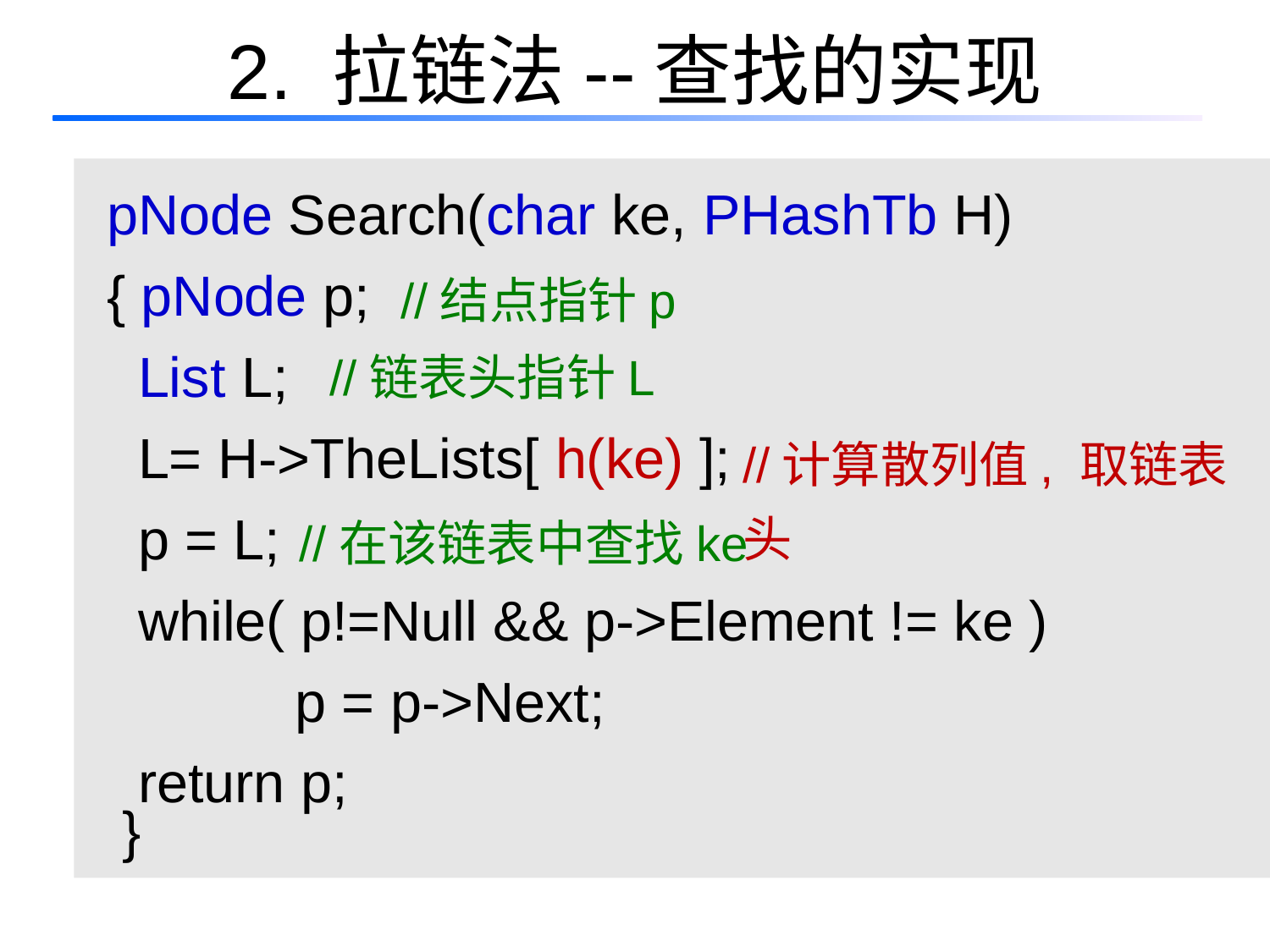

# 2. 拉链法--查找的实现

pNode Search(char ke, PHashTb H)
{ pNode p;
  List L;
  L= H->TheLists[ h(ke) ];
  p = L;
  while( p!=Null && p->Element != ke )
            p = p->Next;
  return p;
 }
//结点指针p
//链表头指针L
//计算散列值, 取链表头
//在该链表中查找ke